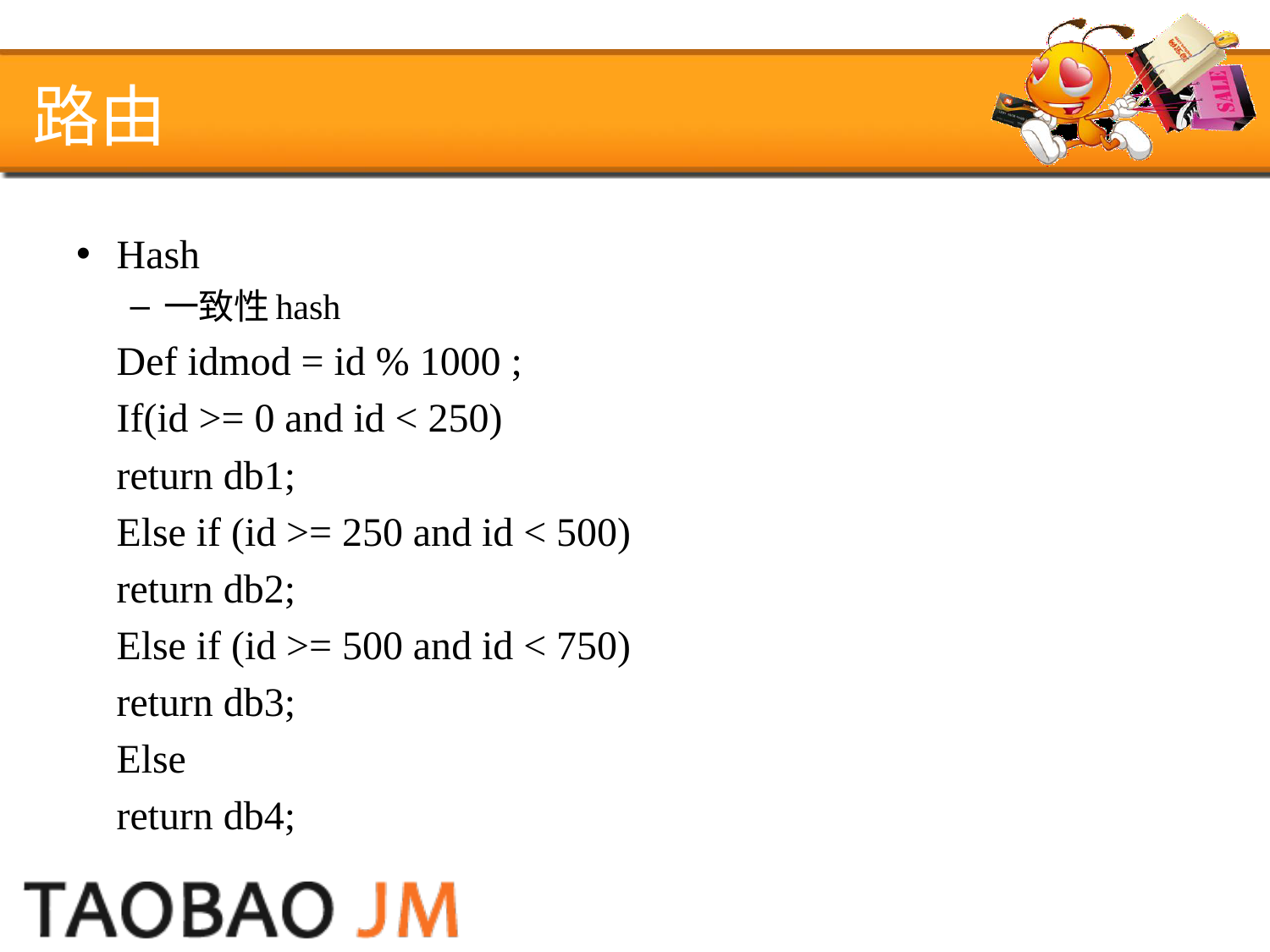

# 路由
Hash
一致性hash
		Def idmod = id % 1000 ;
		If(id >= 0 and id < 250)
			return db1;
		Else if (id >= 250 and id < 500)
			return db2;
		Else if (id >= 500 and id < 750)
			return db3;
		Else
			return db4;